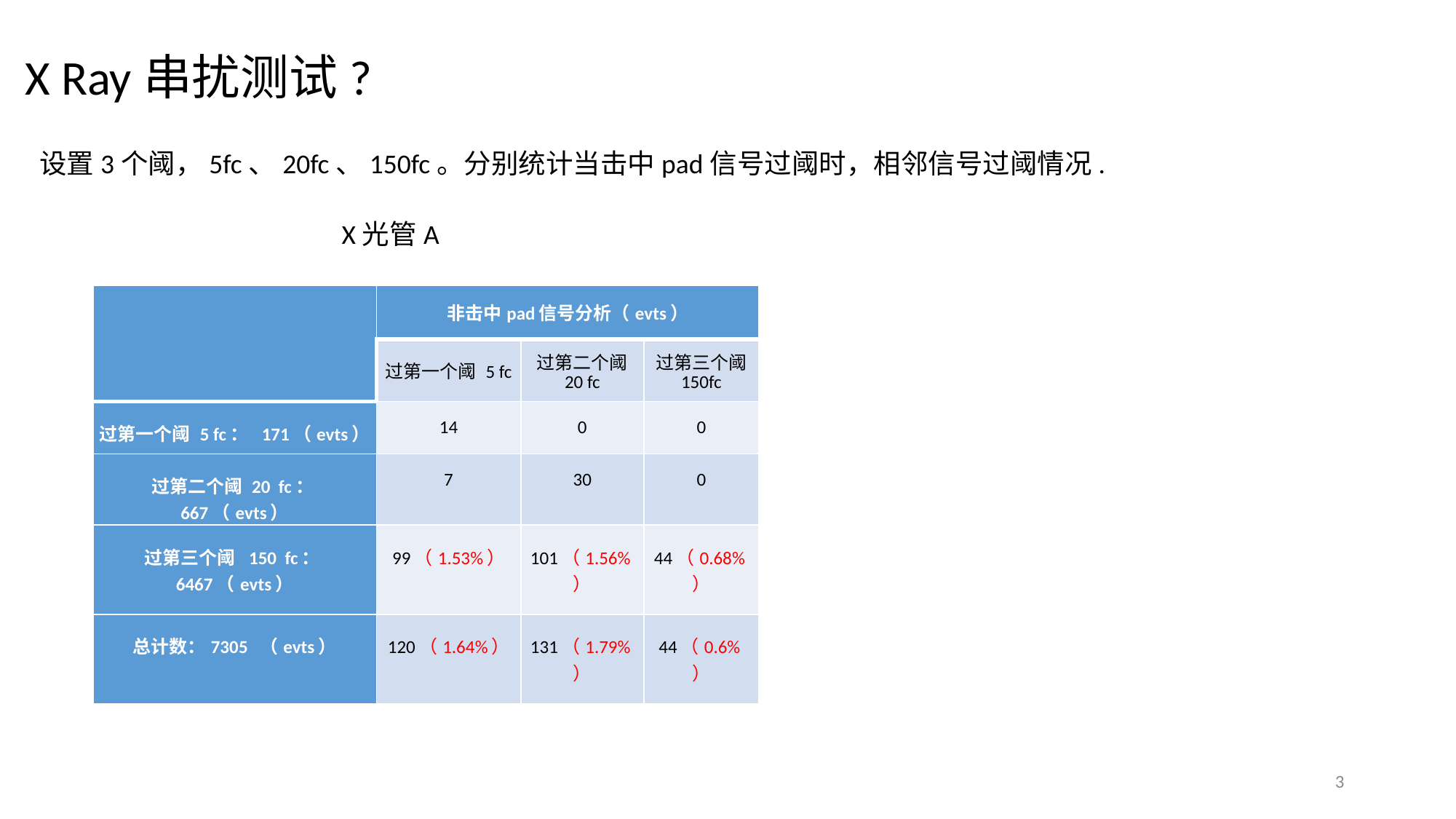

# X Ray串扰测试?
设置3个阈，5fc、20fc、150fc。分别统计当击中pad信号过阈时，相邻信号过阈情况.
X光管A
|  | 非击中pad信号分析（evts） |  |  |
| --- | --- | --- | --- |
|  | 过第一个阈 5 fc | 过第二个阈 20 fc | 过第三个阈 150fc |
| 过第一个阈 5 fc： 171（evts） | 14 | 0 | 0 |
| 过第二个阈 20 fc： 667（evts） | 7 | 30 | 0 |
| 过第三个阈 150 fc：6467（evts） | 99（1.53%） | 101（1.56%） | 44（0.68%） |
| 总计数：7305 （evts） | 120（1.64%） | 131（1.79%） | 44（0.6%） |
3